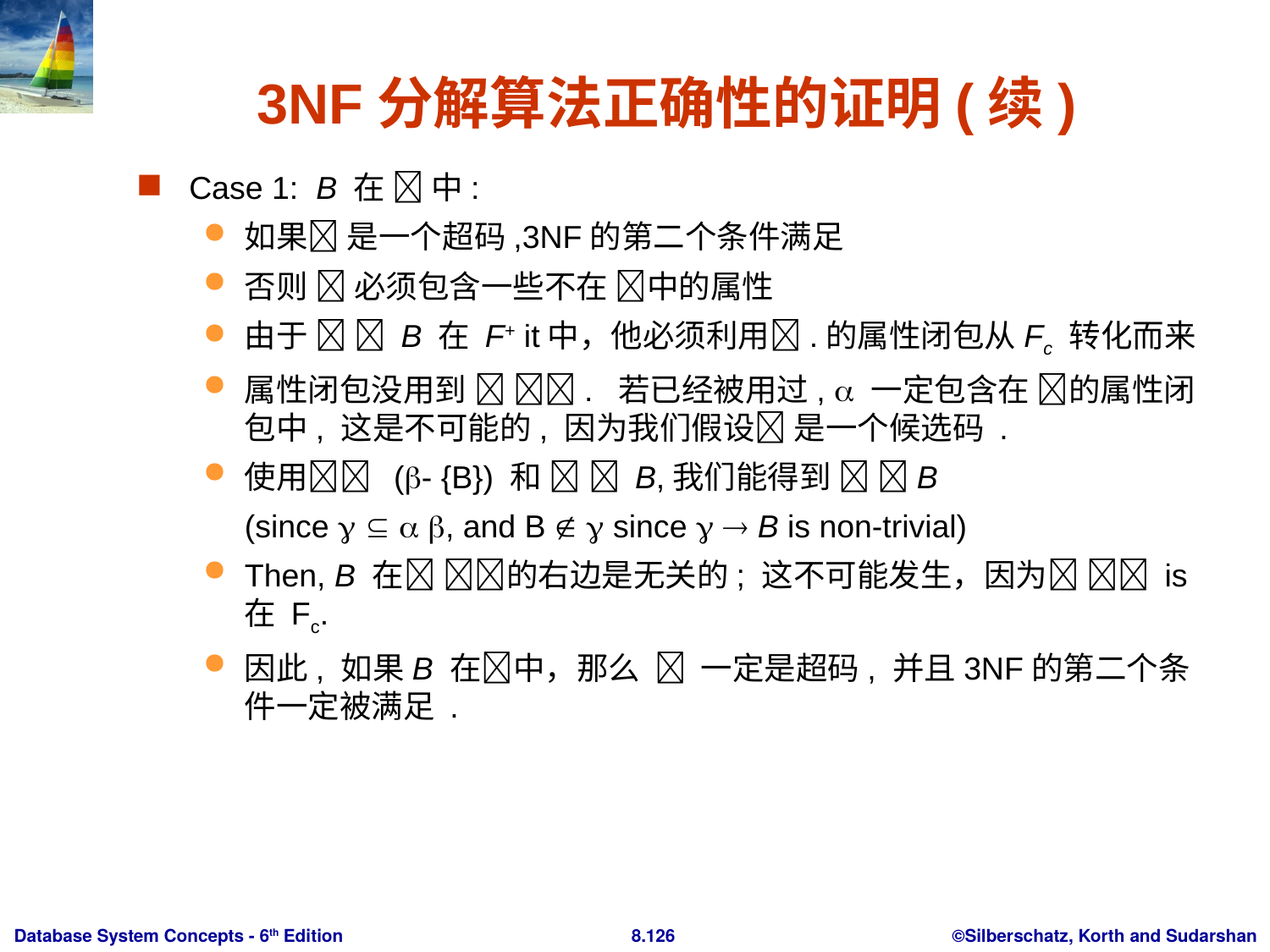

# 3NF分解算法正确性的证明(续)
Case 1:  B 在 β 中:
如果γ 是一个超码,3NF的第二个条件满足
否则 α 必须包含一些不在 γ中的属性
由于 γ → B 在 F+ it中，他必须利用γ.的属性闭包从Fc 转化而来
属性闭包没用到 α →β.  若已经被用过, α 一定包含在 γ的属性闭包中, 这是不可能的, 因为我们假设γ 是一个候选码 .
使用α→  (β- {B}) 和 γ → B,我们能得到 α →B
	(since γ ⊆ α β, and B ∉ γ since γ → B is non-trivial)
Then, B 在α →β的右边是无关的; 这不可能发生，因为α →β is 在 Fc.
因此, 如果B 在β中，那么  γ  一定是超码, 并且3NF的第二个条件一定被满足 .